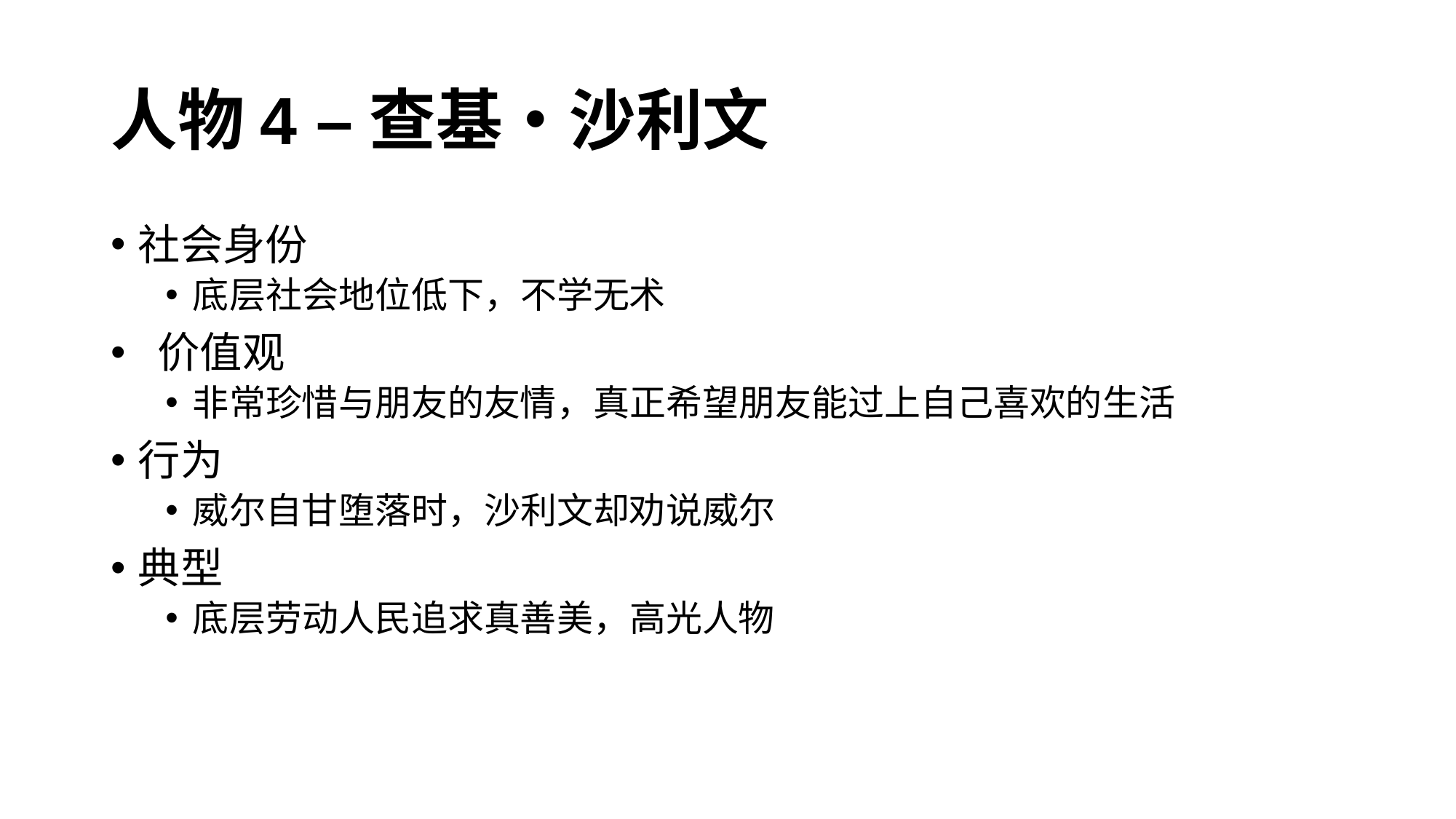

# 人物4 –查基•沙利文
社会身份
底层社会地位低下，不学无术
 价值观
非常珍惜与朋友的友情，真正希望朋友能过上自己喜欢的生活
行为
威尔自甘堕落时，沙利文却劝说威尔
典型
底层劳动人民追求真善美，高光人物